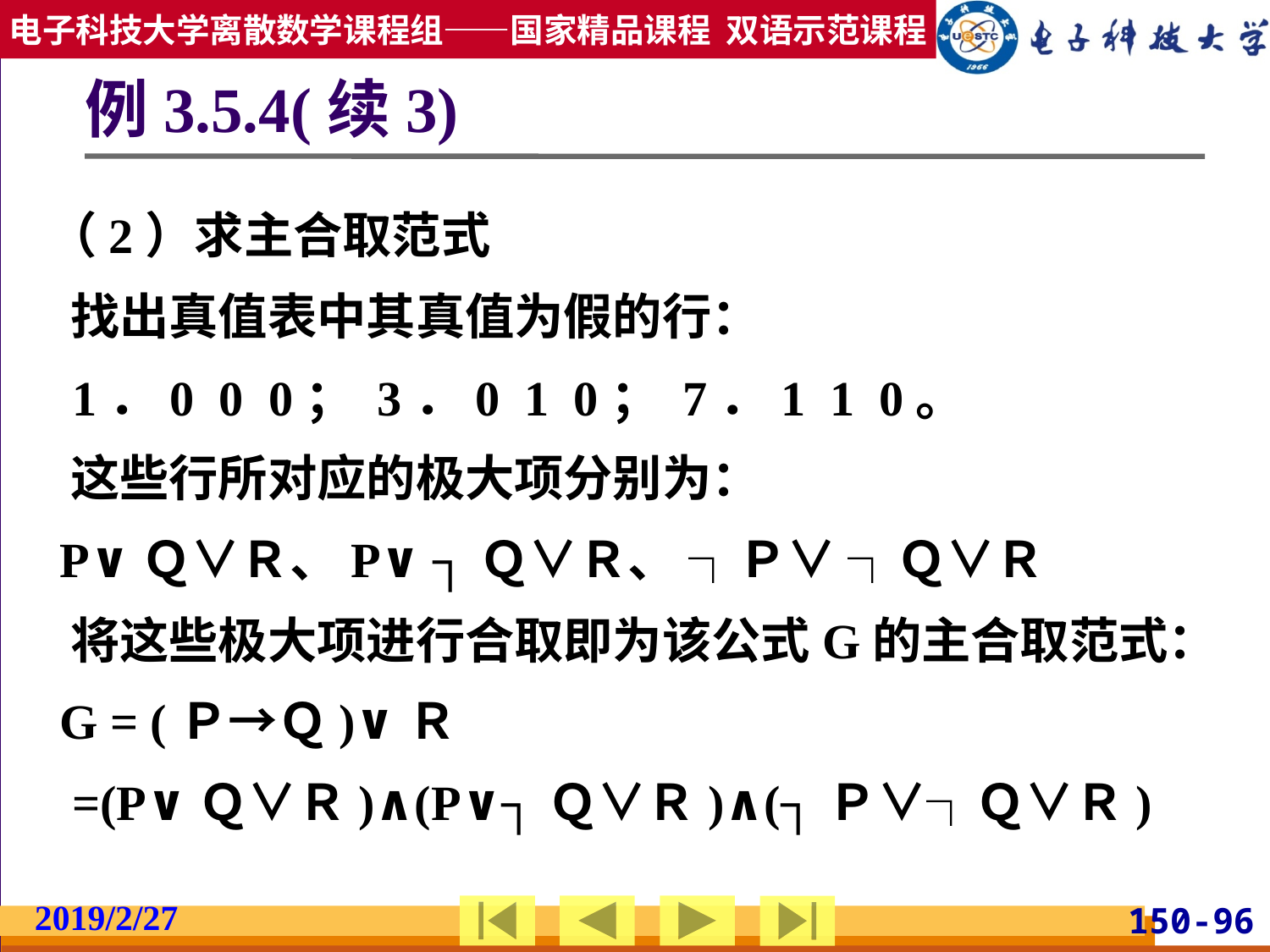

# 例3.5.4(续3)
（2）求主合取范式
 找出真值表中其真值为假的行：
  1．0  0  0； 3．0  1  0； 7．1  1  0。
 这些行所对应的极大项分别为：
 P∨Ｑ∨Ｒ、P∨ ┐Ｑ∨Ｒ、 ┐Ｐ∨ ┐Ｑ∨Ｒ
 将这些极大项进行合取即为该公式G的主合取范式：
 G = (Ｐ→Ｑ)∨Ｒ
  =(P∨Ｑ∨Ｒ)∧(P∨┐Ｑ∨Ｒ)∧(┐Ｐ∨┐Ｑ∨Ｒ)
2019/2/27